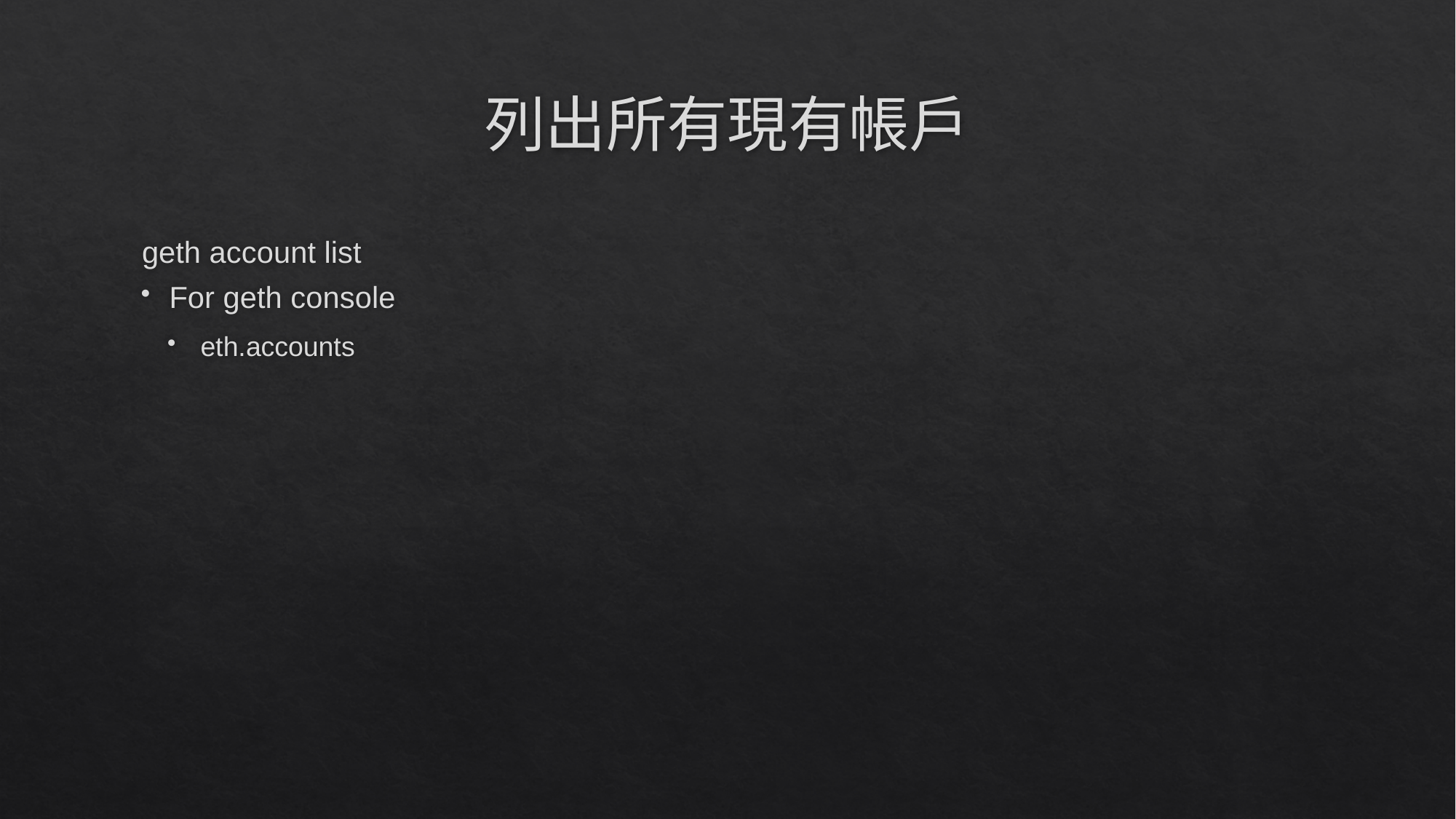

# 列出所有現有帳戶
geth account list
For geth console
eth.accounts